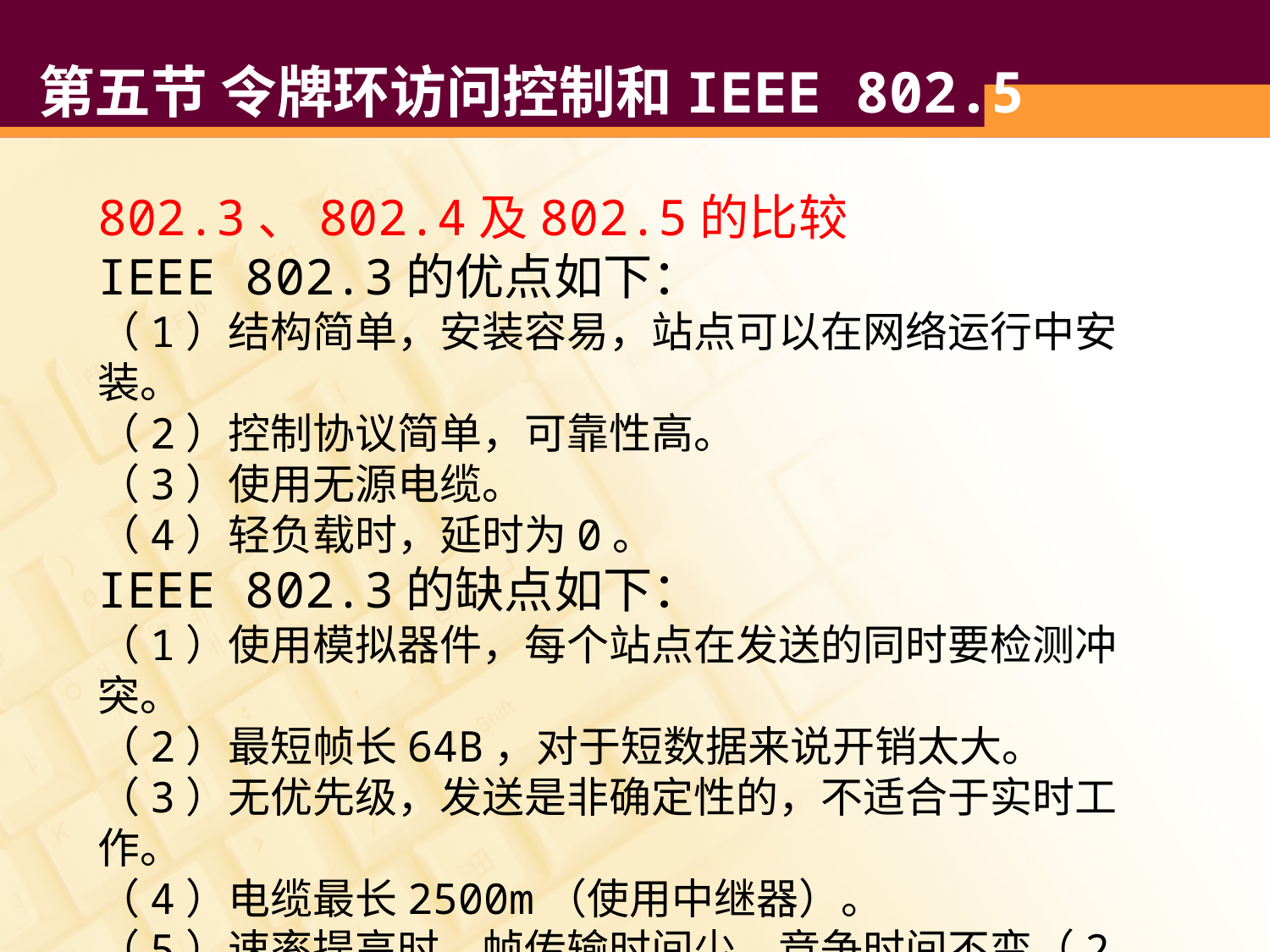

# 第五节 令牌环访问控制和IEEE 802.5
802.3、802.4及802.5的比较
IEEE 802.3的优点如下：
（1）结构简单，安装容易，站点可以在网络运行中安装。
（2）控制协议简单，可靠性高。
（3）使用无源电缆。
（4）轻负载时，延时为0。
IEEE 802.3的缺点如下：
（1）使用模拟器件，每个站点在发送的同时要检测冲突。
（2）最短帧长64B，对于短数据来说开销太大。
（3）无优先级，发送是非确定性的，不适合于实时工作。
（4）电缆最长2500m（使用中继器）。
（5）速率提高时，帧传输时间少，竞争时间不变（2t），效率降低。
（6）重负载时，冲突严重。